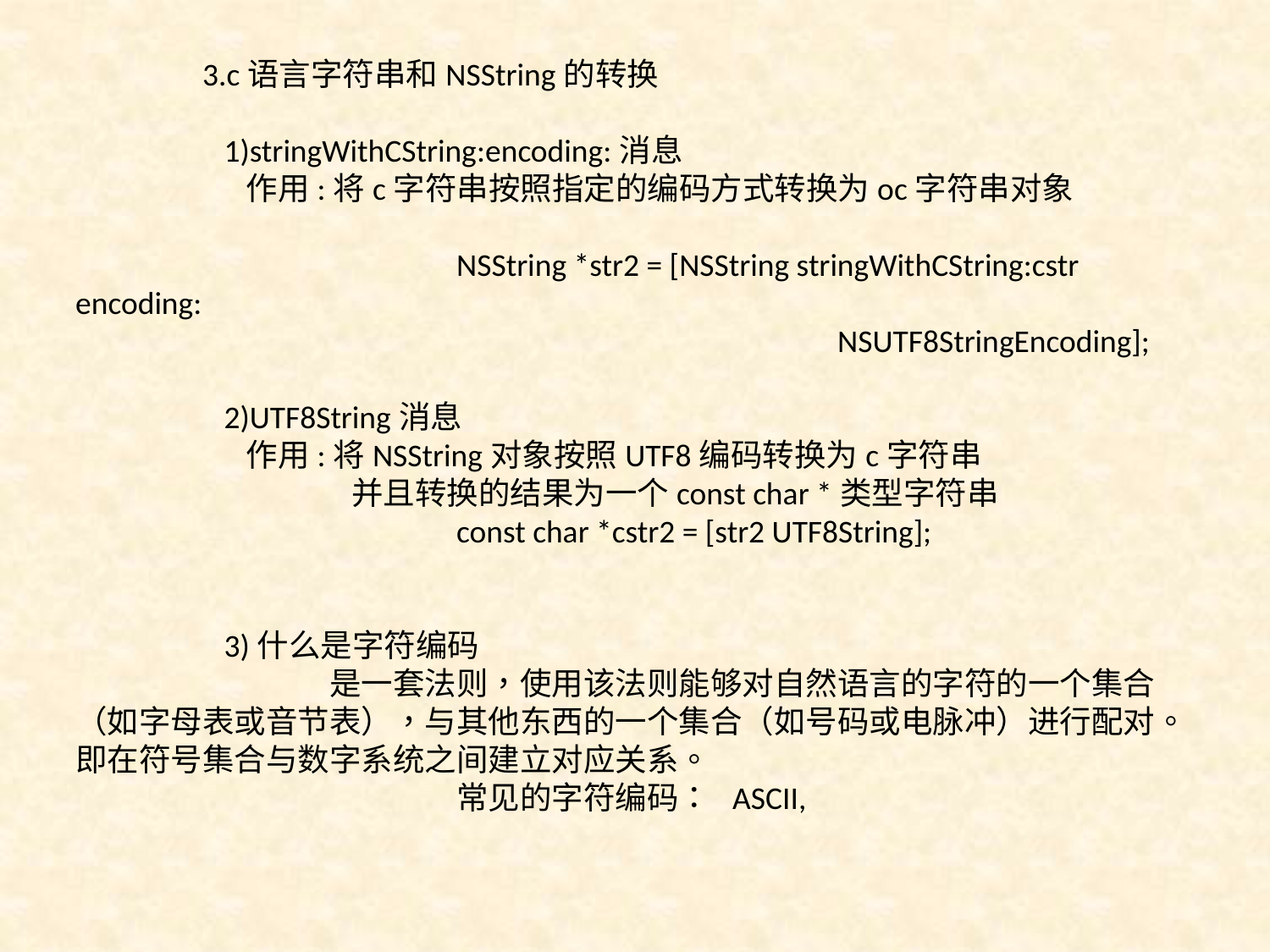

3.c语言字符串和NSString的转换

	   1)stringWithCString:encoding:消息
	     作用:将c字符串按照指定的编码方式转换为oc字符串对象

			NSString *str2 = [NSString stringWithCString:cstr encoding:
						NSUTF8StringEncoding];

	   2)UTF8String消息
	     作用:将NSString对象按照UTF8编码转换为c字符串
		  并且转换的结果为一个const char *类型字符串
			const char *cstr2 = [str2 UTF8String];

	   3)什么是字符编码
		是一套法则，使用该法则能够对自然语言的字符的一个集合（如字母表或音节表），与其他东西的一个集合（如号码或电脉冲）进行配对。即在符号集合与数字系统之间建立对应关系。
			常见的字符编码：  ASCII,